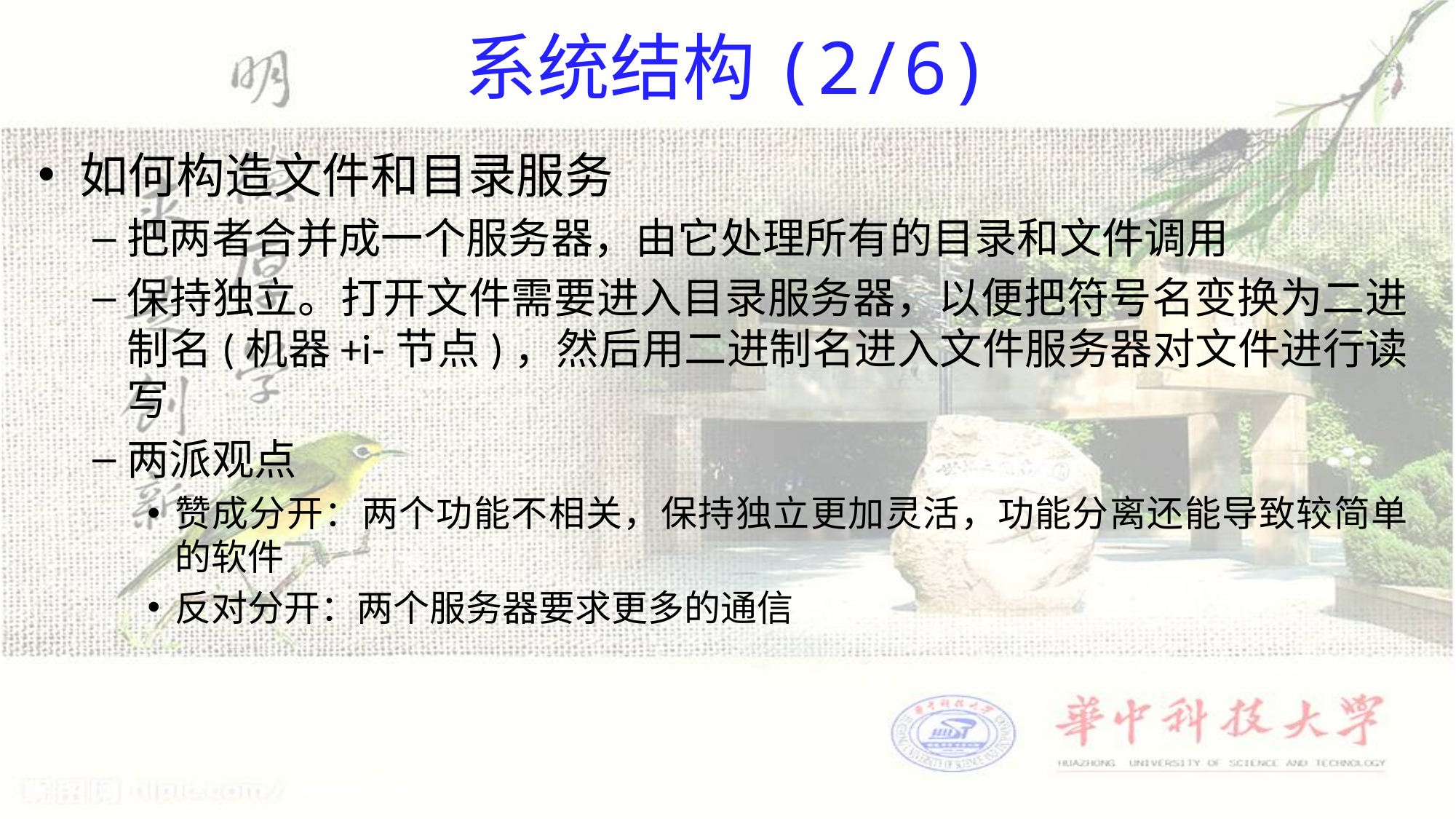

# 系统结构(2/6)
如何构造文件和目录服务
把两者合并成一个服务器，由它处理所有的目录和文件调用
保持独立。打开文件需要进入目录服务器，以便把符号名变换为二进制名(机器+i-节点)，然后用二进制名进入文件服务器对文件进行读写
两派观点
赞成分开：两个功能不相关，保持独立更加灵活，功能分离还能导致较简单的软件
反对分开：两个服务器要求更多的通信